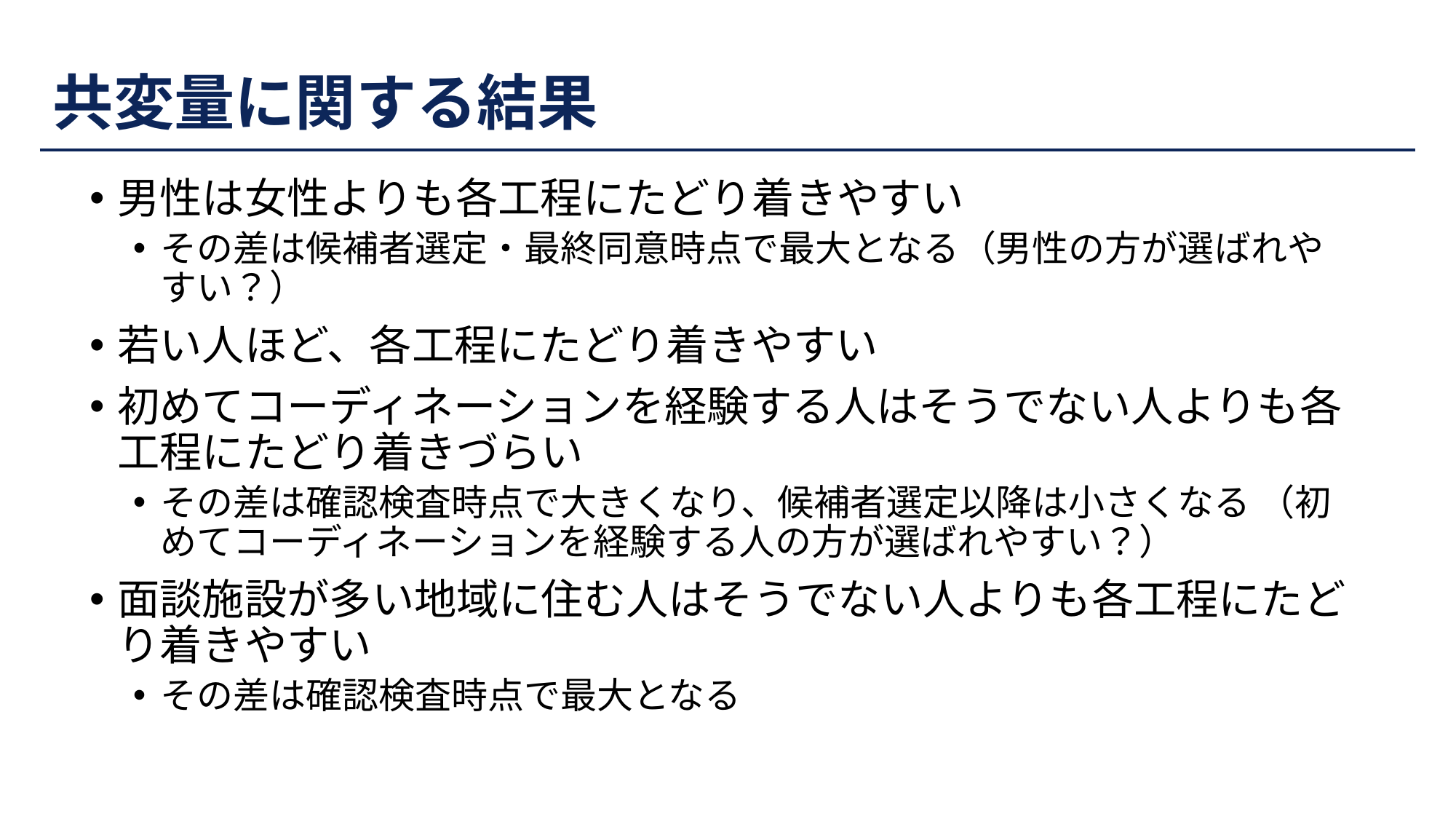

# 共変量に関する結果
男性は女性よりも各工程にたどり着きやすい
その差は候補者選定・最終同意時点で最大となる（男性の方が選ばれやすい？）
若い人ほど、各工程にたどり着きやすい
初めてコーディネーションを経験する人はそうでない人よりも各工程にたどり着きづらい
その差は確認検査時点で大きくなり、候補者選定以降は小さくなる （初めてコーディネーションを経験する人の方が選ばれやすい？）
面談施設が多い地域に住む人はそうでない人よりも各工程にたどり着きやすい
その差は確認検査時点で最大となる